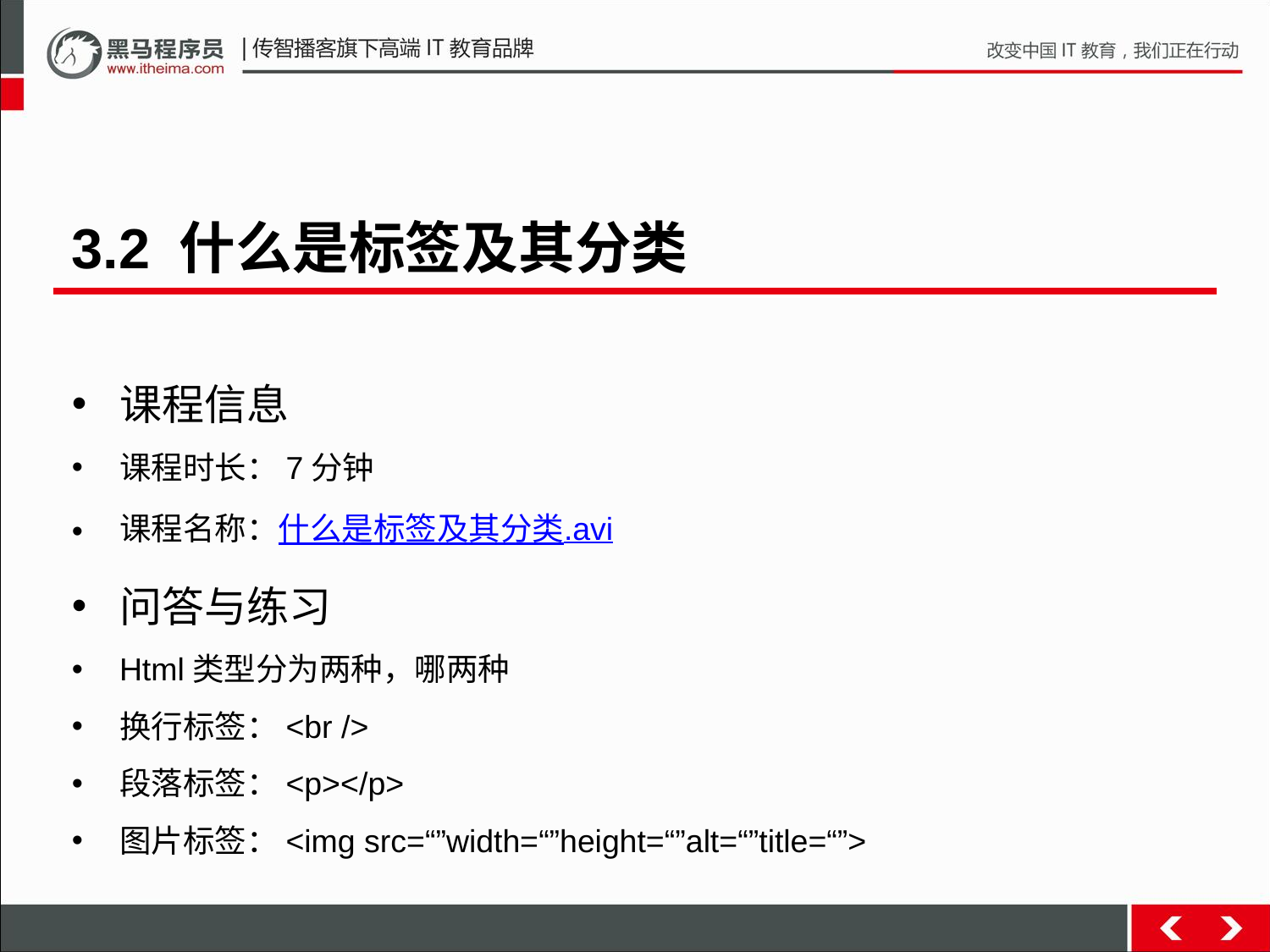

3.2 什么是标签及其分类
课程信息
课程时长：7分钟
课程名称：什么是标签及其分类.avi
问答与练习
Html类型分为两种，哪两种
换行标签：<br />
段落标签：<p></p>
图片标签：<img src=“”width=“”height=“”alt=“”title=“”>